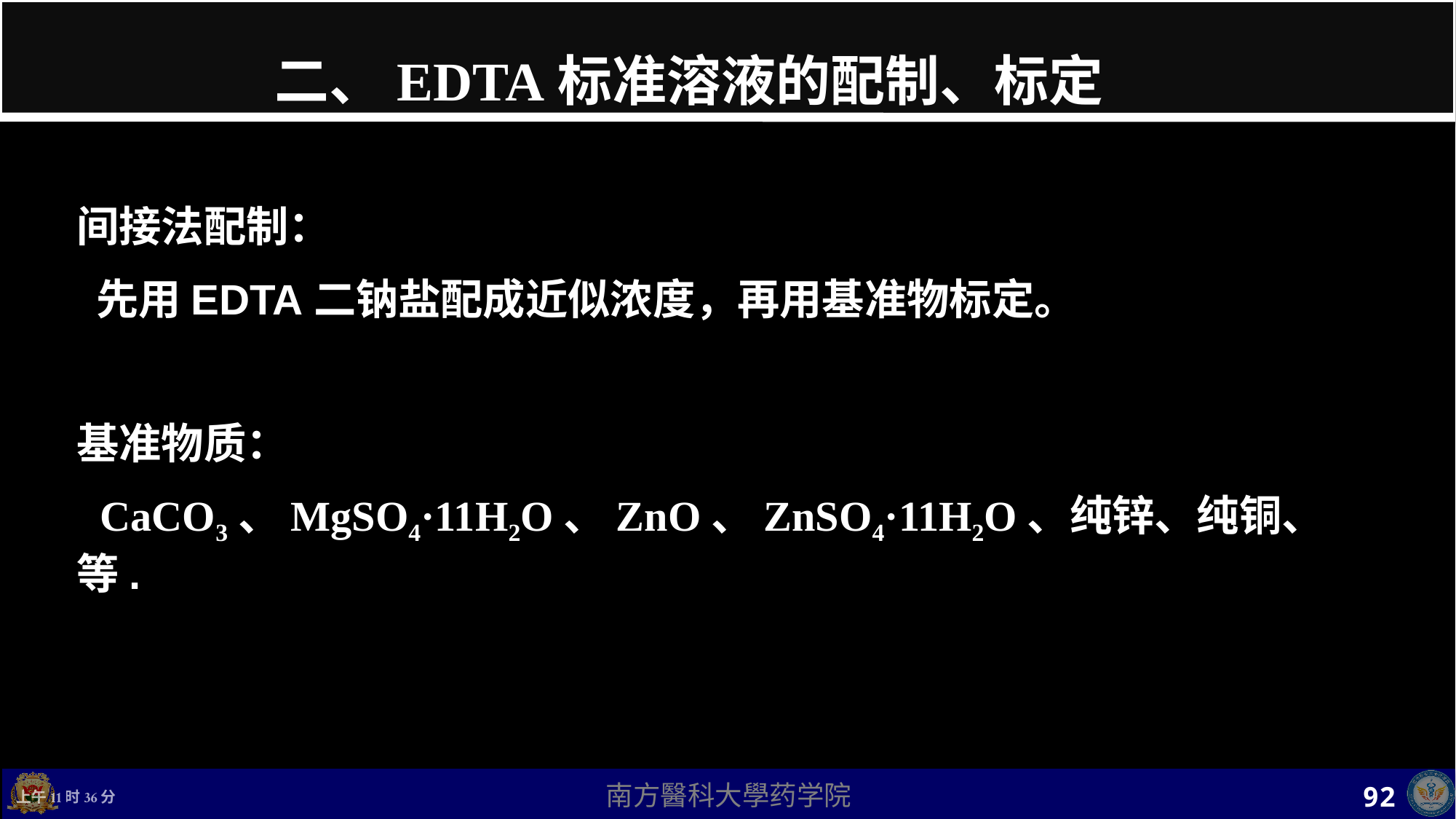

# 二、EDTA标准溶液的配制、标定
间接法配制：
 先用EDTA二钠盐配成近似浓度，再用基准物标定。

基准物质：
  CaCO3、MgSO4·11H2O、ZnO、ZnSO4·11H2O、纯锌、纯铜、等.
上午11时36分
92